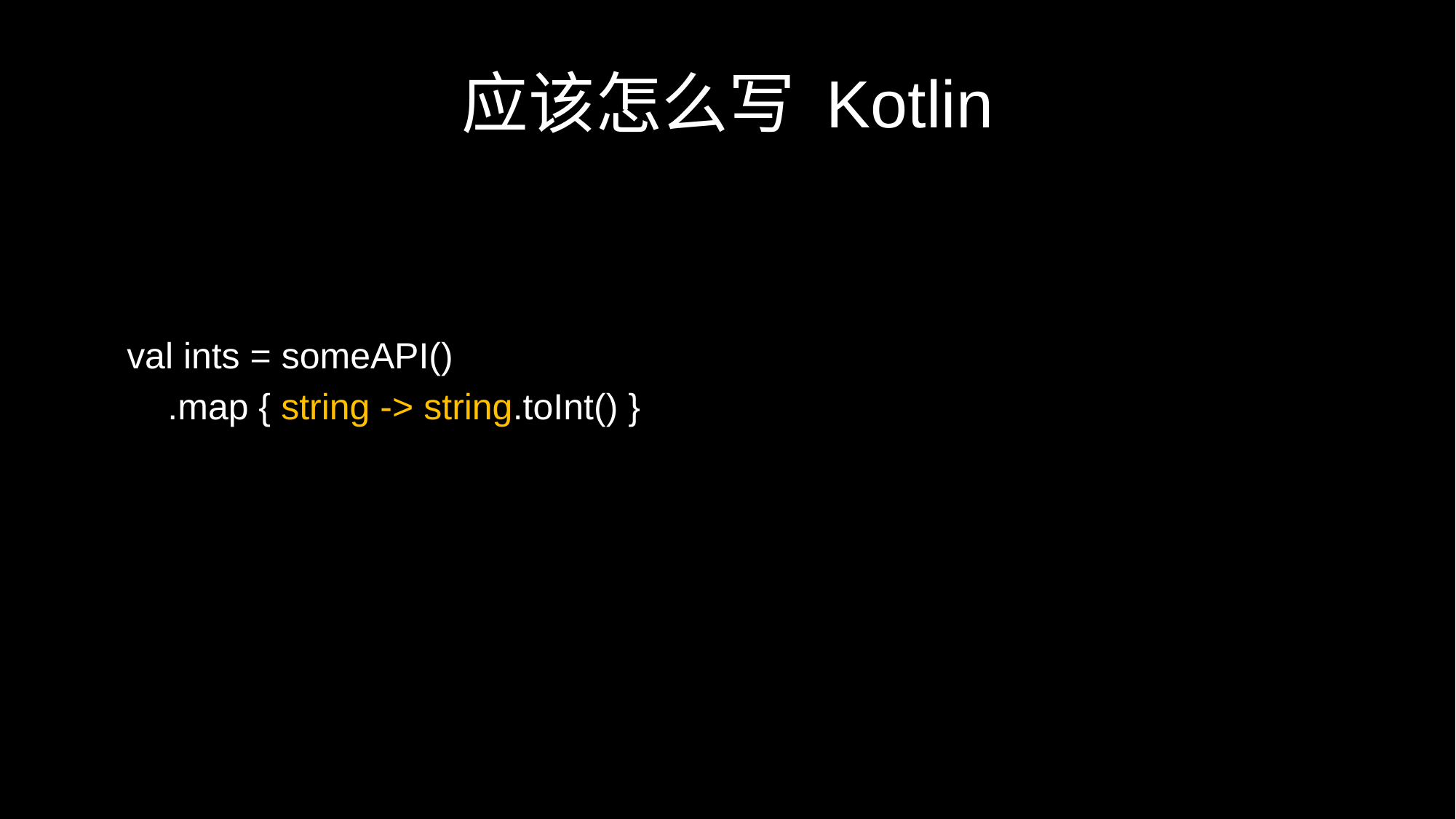

# 应该怎么写 Kotlin
val ints = someAPI()
    .map { string -> string.toInt() }